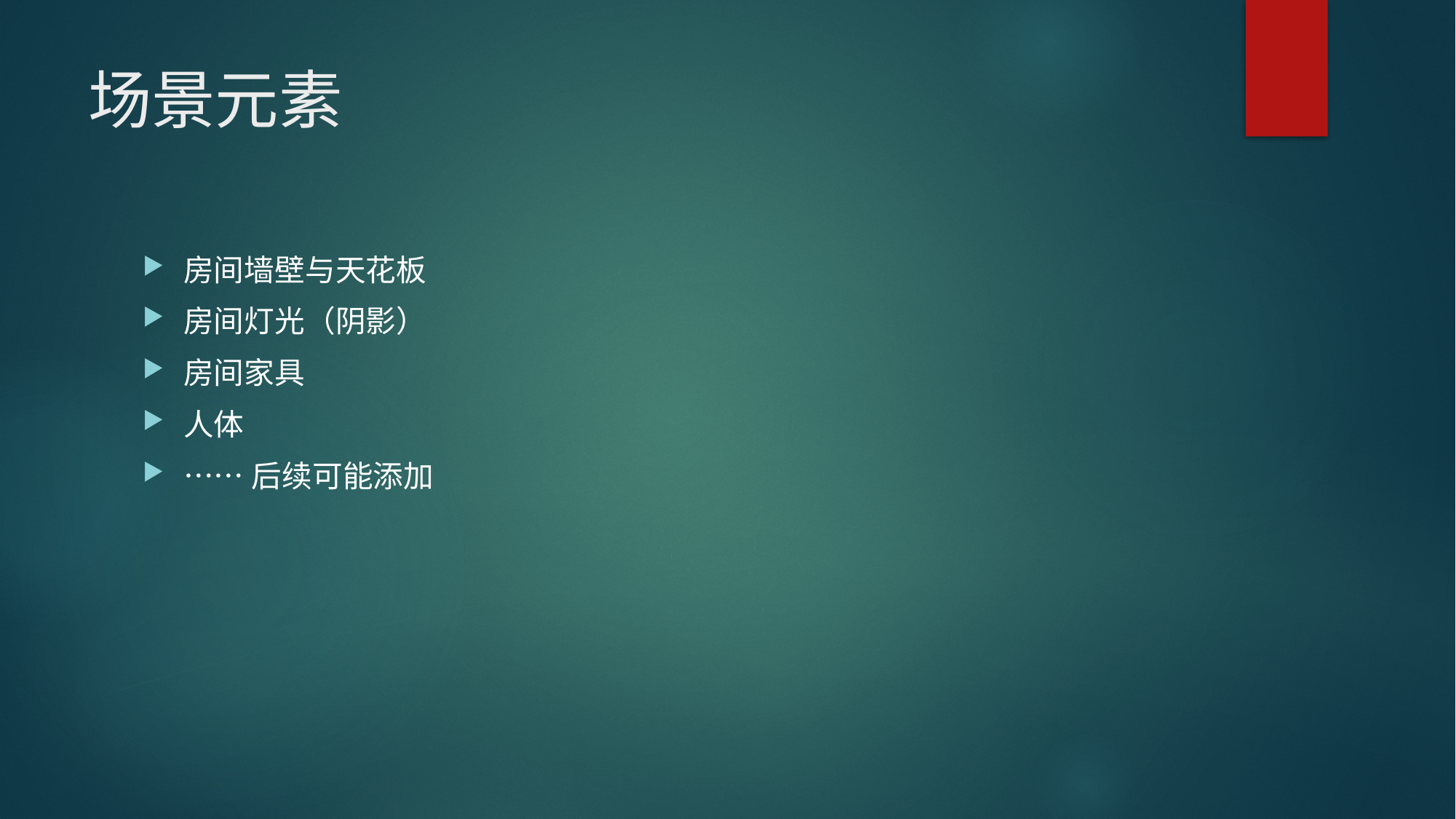

# 场景元素
房间墙壁与天花板
房间灯光（阴影）
房间家具
人体
……后续可能添加